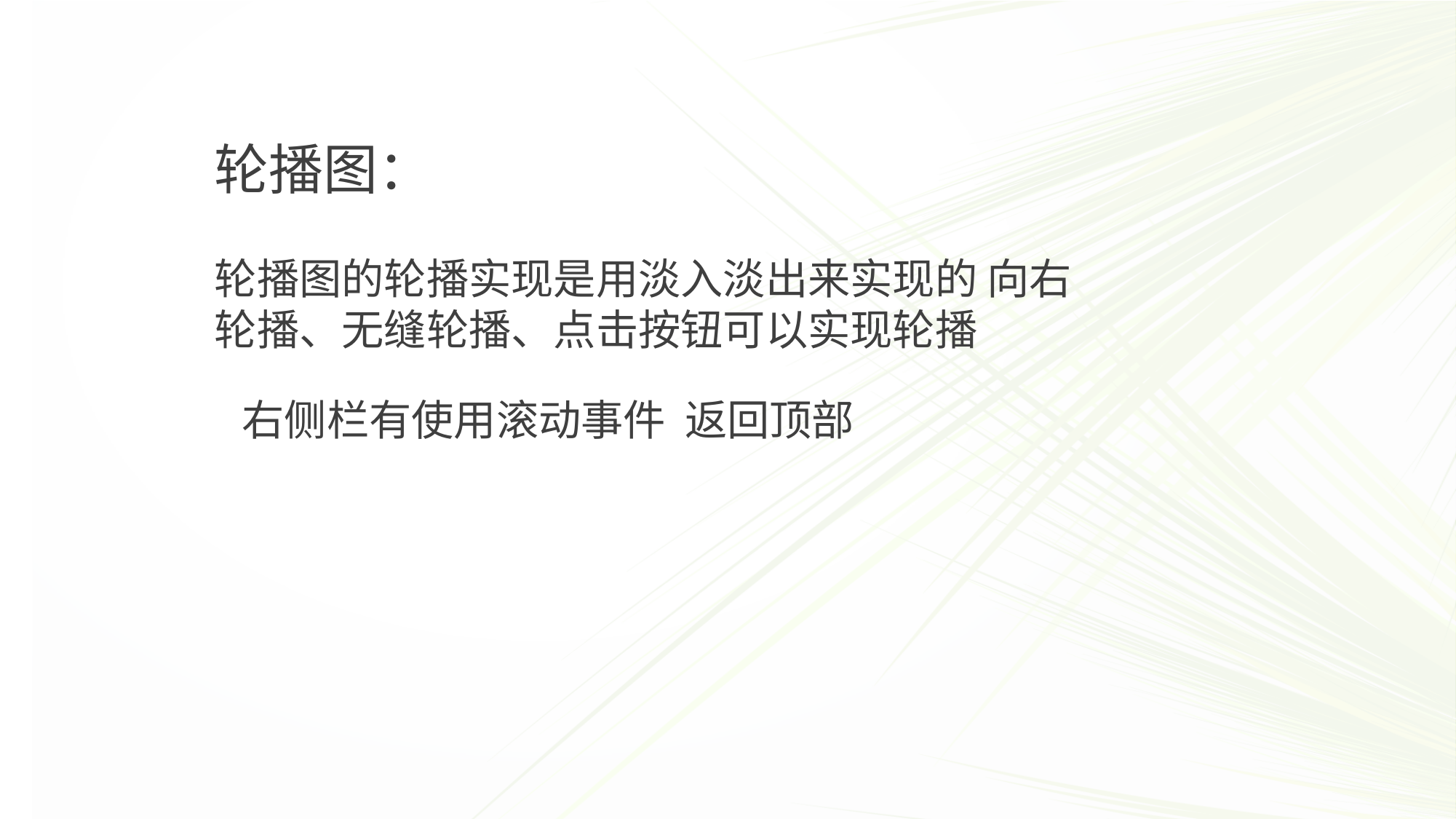

轮播图：

轮播图的轮播实现是用淡入淡出来实现的 向右轮播、无缝轮播、点击按钮可以实现轮播
右侧栏有使用滚动事件  返回顶部